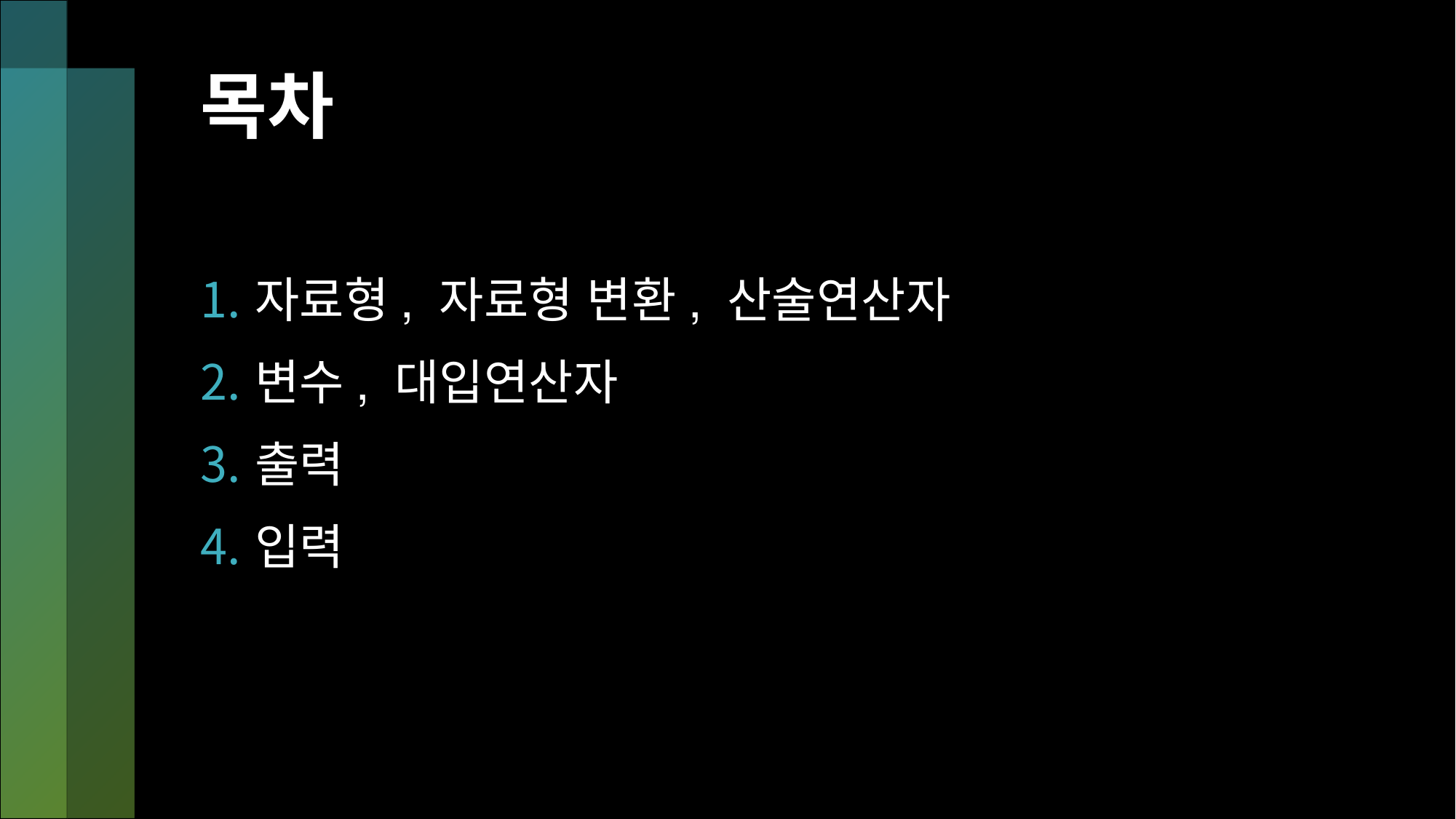

# 목차
자료형, 자료형 변환, 산술연산자
변수, 대입연산자
출력
입력